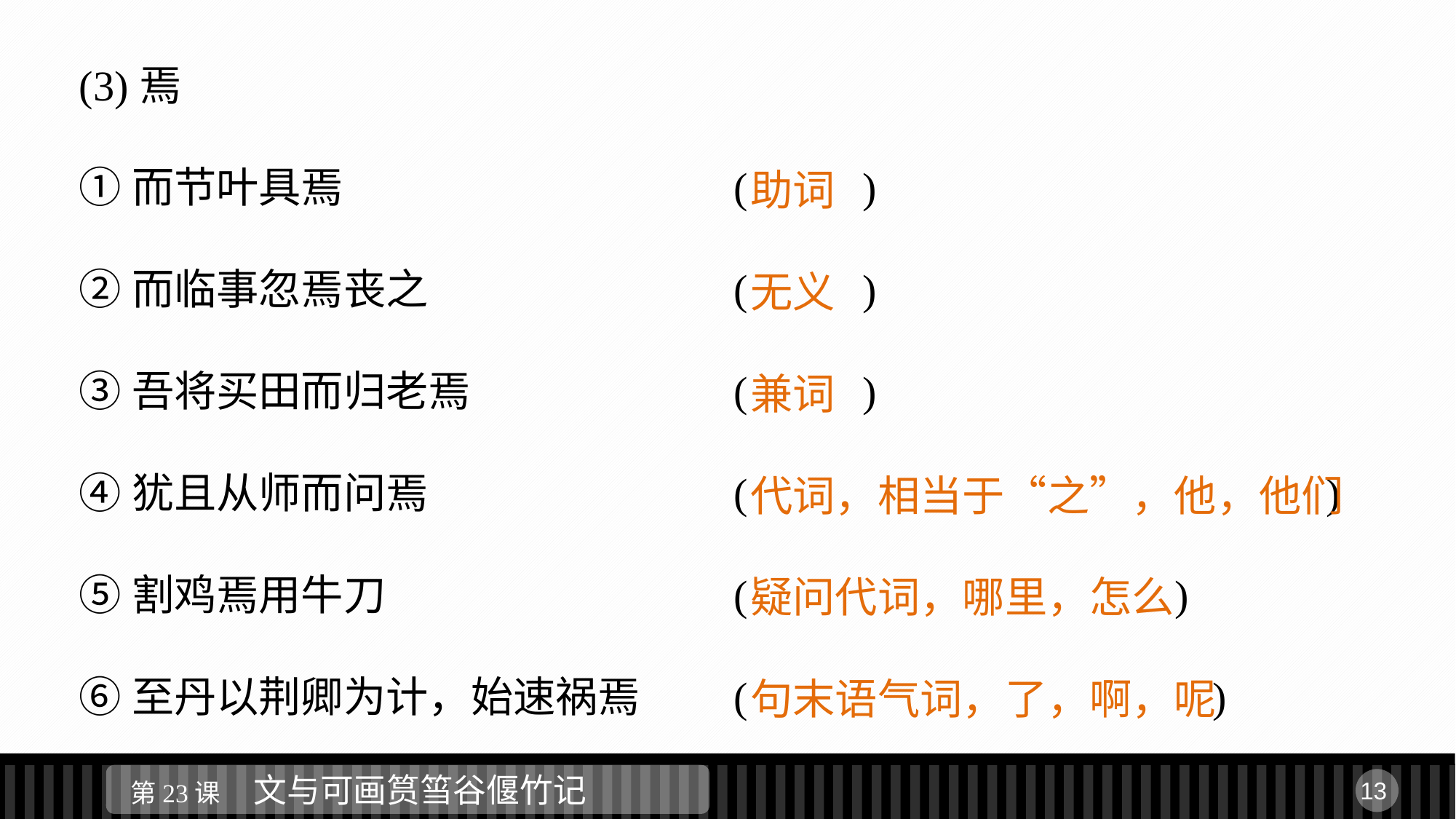

(3)焉
①而节叶具焉					(　　 )
②而临事忽焉丧之			(　　 )
③吾将买田而归老焉			(　　 )
④犹且从师而问焉			(　　                                         　　)
⑤割鸡焉用牛刀				(　　　　                         )
⑥至丹以荆卿为计，始速祸焉	(　　　　                             )
助词
无义
兼词
代词，相当于“之”，他，他们
疑问代词，哪里，怎么
句末语气词，了，啊，呢